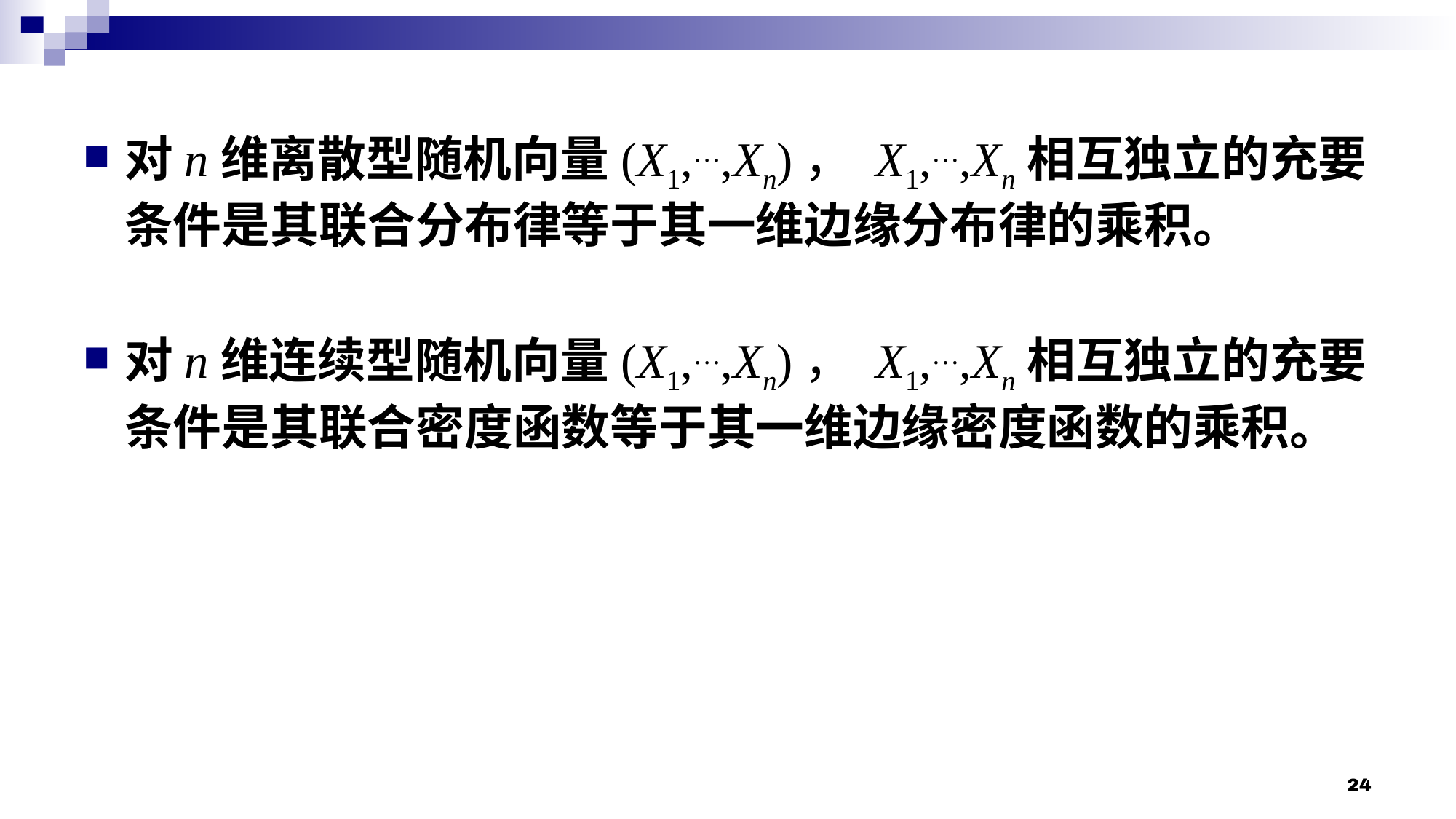

# 对n维离散型随机向量(X1,…,Xn)， X1,…,Xn相互独立的充要条件是其联合分布律等于其一维边缘分布律的乘积。

对n维连续型随机向量(X1,…,Xn)， X1,…,Xn相互独立的充要条件是其联合密度函数等于其一维边缘密度函数的乘积。

24